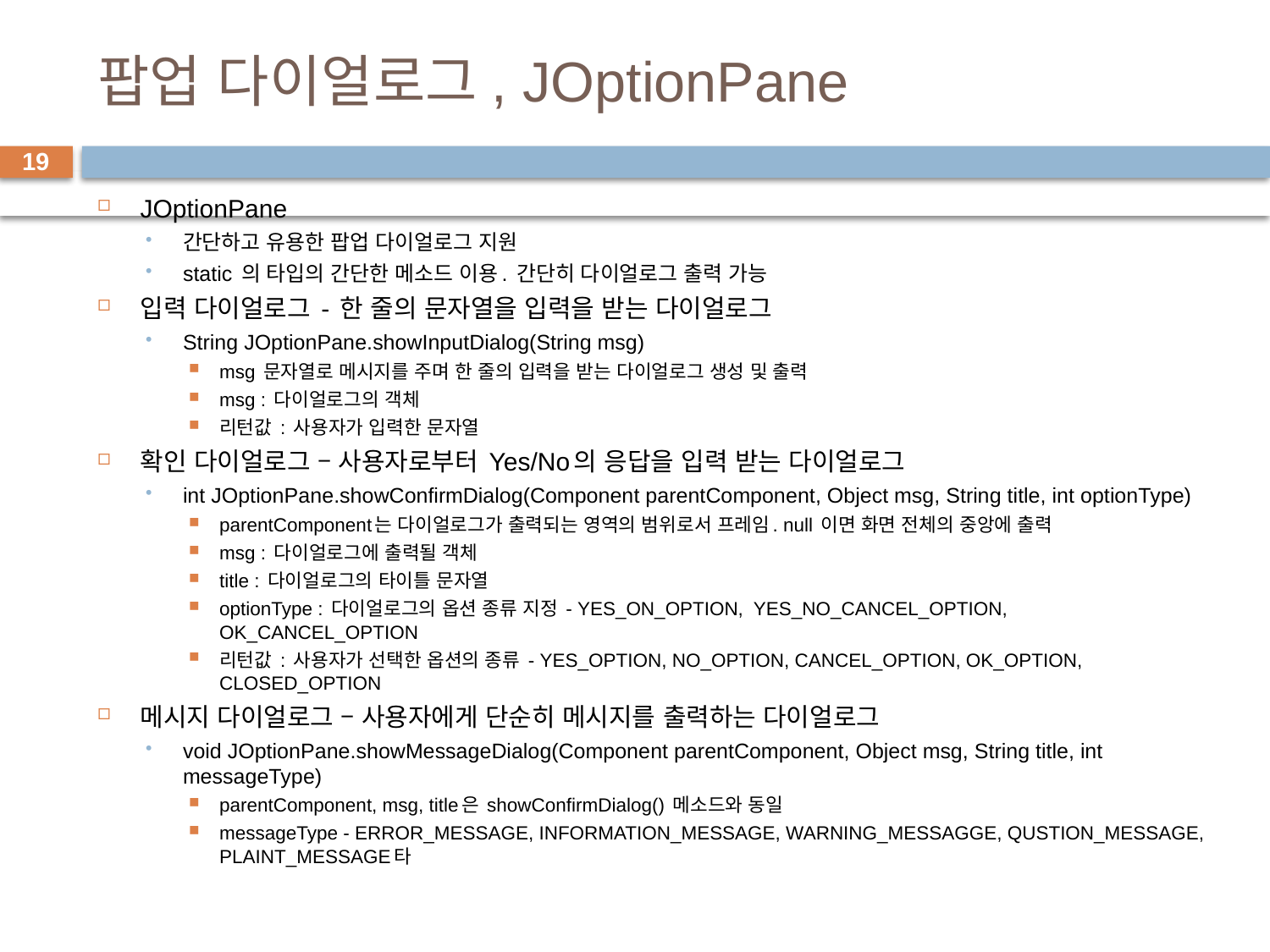

# 팝업 다이얼로그, JOptionPane
19
JOptionPane
간단하고 유용한 팝업 다이얼로그 지원
static 의 타입의 간단한 메소드 이용. 간단히 다이얼로그 출력 가능
입력 다이얼로그 - 한 줄의 문자열을 입력을 받는 다이얼로그
String JOptionPane.showInputDialog(String msg)
msg 문자열로 메시지를 주며 한 줄의 입력을 받는 다이얼로그 생성 및 출력
msg : 다이얼로그의 객체
리턴값 : 사용자가 입력한 문자열
확인 다이얼로그 – 사용자로부터 Yes/No의 응답을 입력 받는 다이얼로그
int JOptionPane.showConfirmDialog(Component parentComponent, Object msg, String title, int optionType)
parentComponent는 다이얼로그가 출력되는 영역의 범위로서 프레임. null 이면 화면 전체의 중앙에 출력
msg : 다이얼로그에 출력될 객체
title : 다이얼로그의 타이틀 문자열
optionType : 다이얼로그의 옵션 종류 지정 - YES_ON_OPTION,  YES_NO_CANCEL_OPTION, OK_CANCEL_OPTION
리턴값 : 사용자가 선택한 옵션의 종류 - YES_OPTION, NO_OPTION, CANCEL_OPTION, OK_OPTION, CLOSED_OPTION
메시지 다이얼로그 – 사용자에게 단순히 메시지를 출력하는 다이얼로그
void JOptionPane.showMessageDialog(Component parentComponent, Object msg, String title, int messageType)
parentComponent, msg, title은 showConfirmDialog() 메소드와 동일
messageType - ERROR_MESSAGE, INFORMATION_MESSAGE, WARNING_MESSAGGE, QUSTION_MESSAGE, PLAINT_MESSAGE타